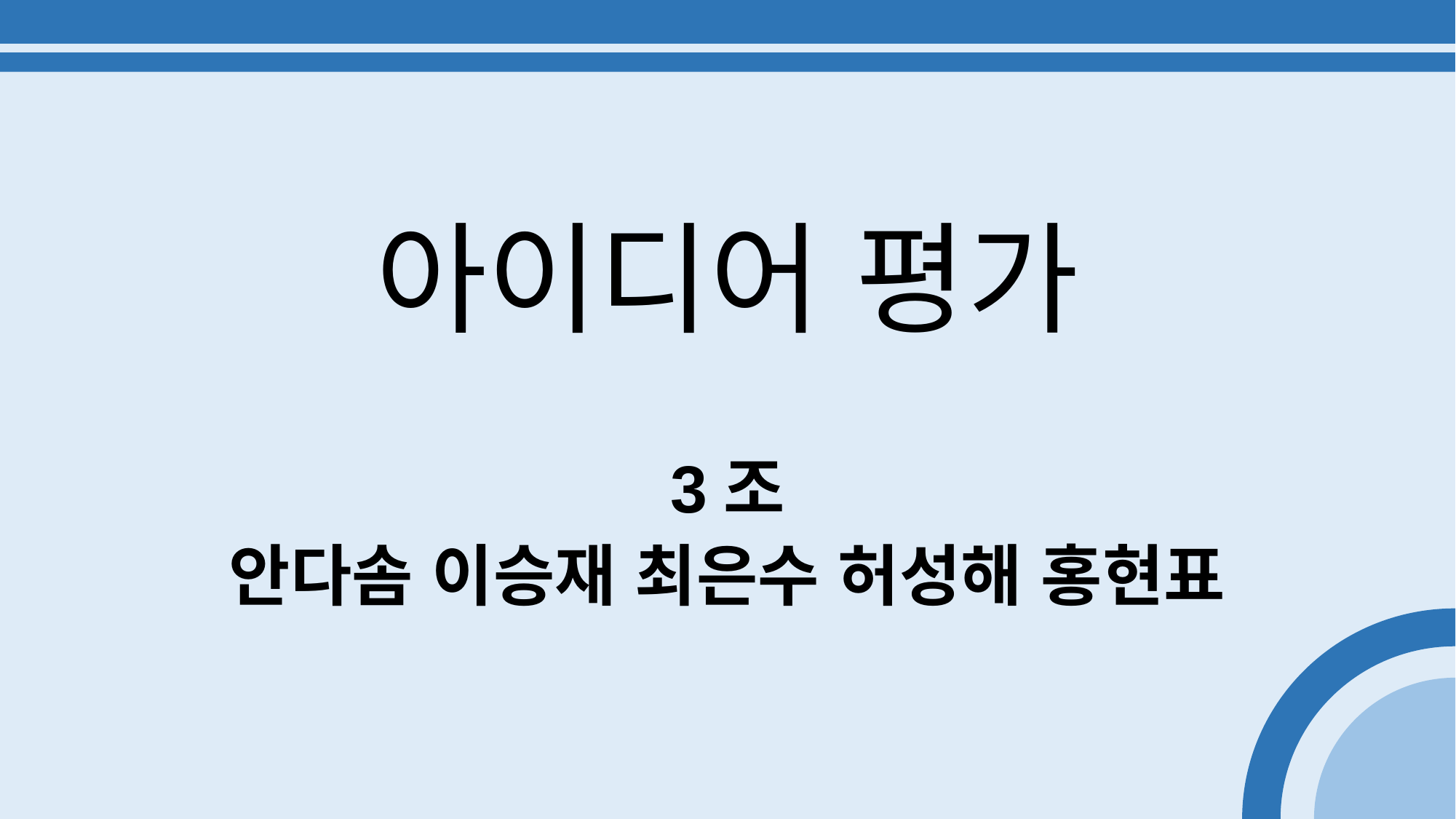

# 아이디어 평가
3조
안다솜 이승재 최은수 허성해 홍현표